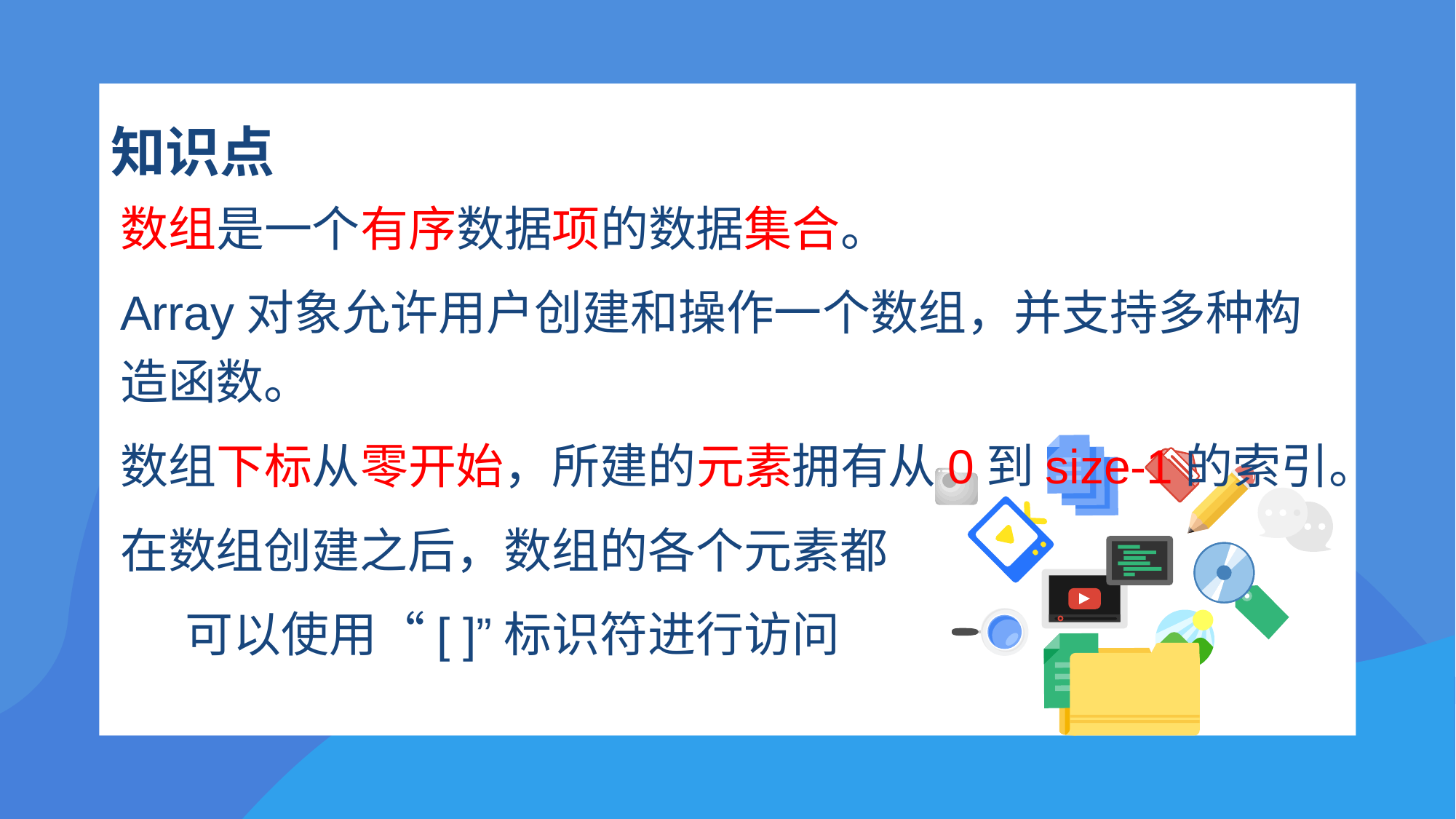

# 知识点
数组是一个有序数据项的数据集合。
Array对象允许用户创建和操作一个数组，并支持多种构造函数。
数组下标从零开始，所建的元素拥有从0到size-1的索引。
在数组创建之后，数组的各个元素都
     可以使用“[ ]”标识符进行访问